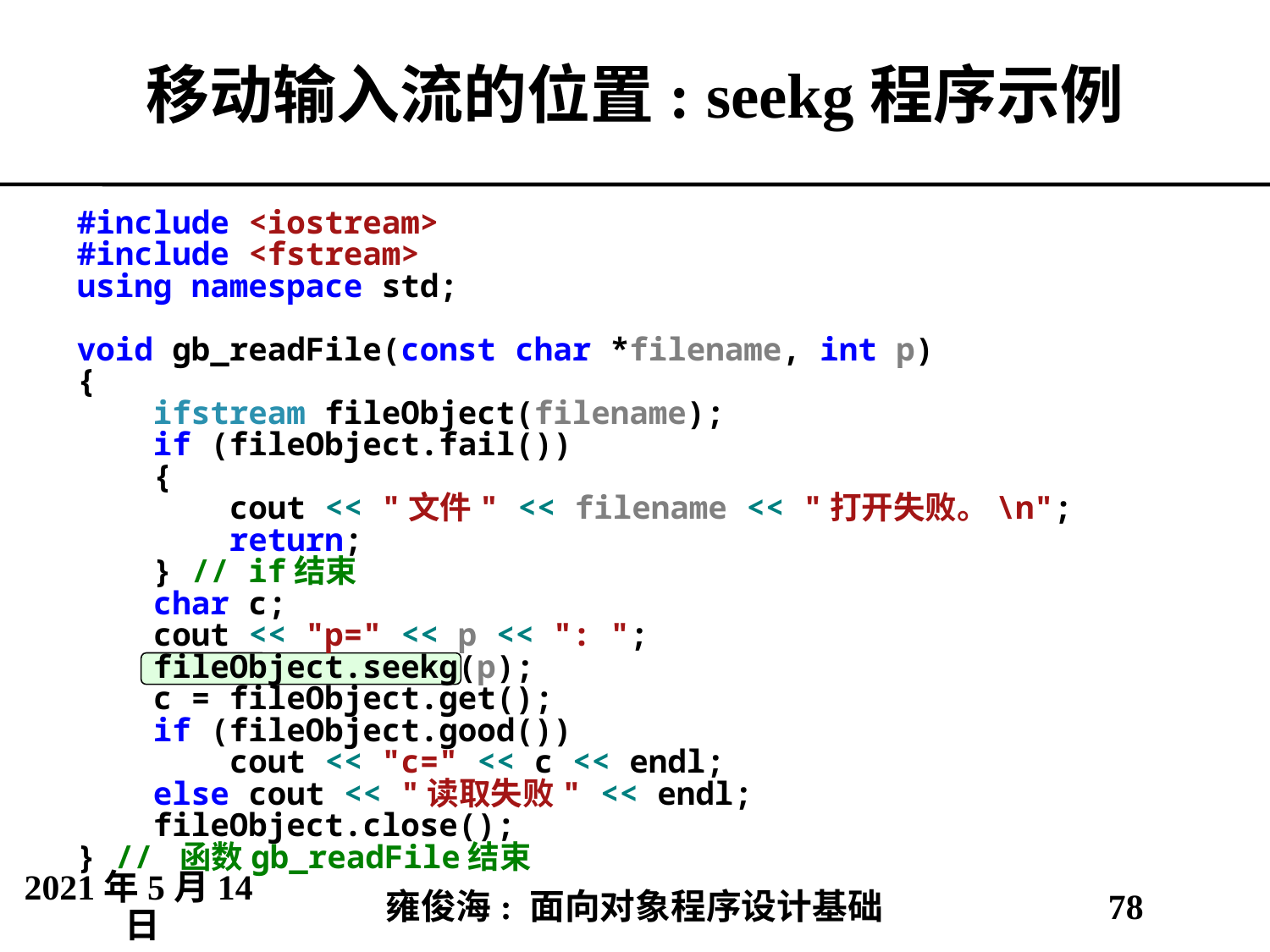

# 移动输入流的位置: seekg程序示例

#include <iostream>
#include <fstream>
using namespace std;

void gb_readFile(const char *filename, int p)
{
    ifstream fileObject(filename);
    if (fileObject.fail())
    {
        cout << "文件" << filename << "打开失败。\n";
        return;
    } // if结束
    char c;
    cout << "p=" << p << ": ";
    fileObject.seekg(p);
    c = fileObject.get();
    if (fileObject.good())
        cout << "c=" << c << endl;
    else cout << "读取失败" << endl;
    fileObject.close();
} // 函数gb_readFile结束

2021年5月14日
雍俊海: 面向对象程序设计基础
78